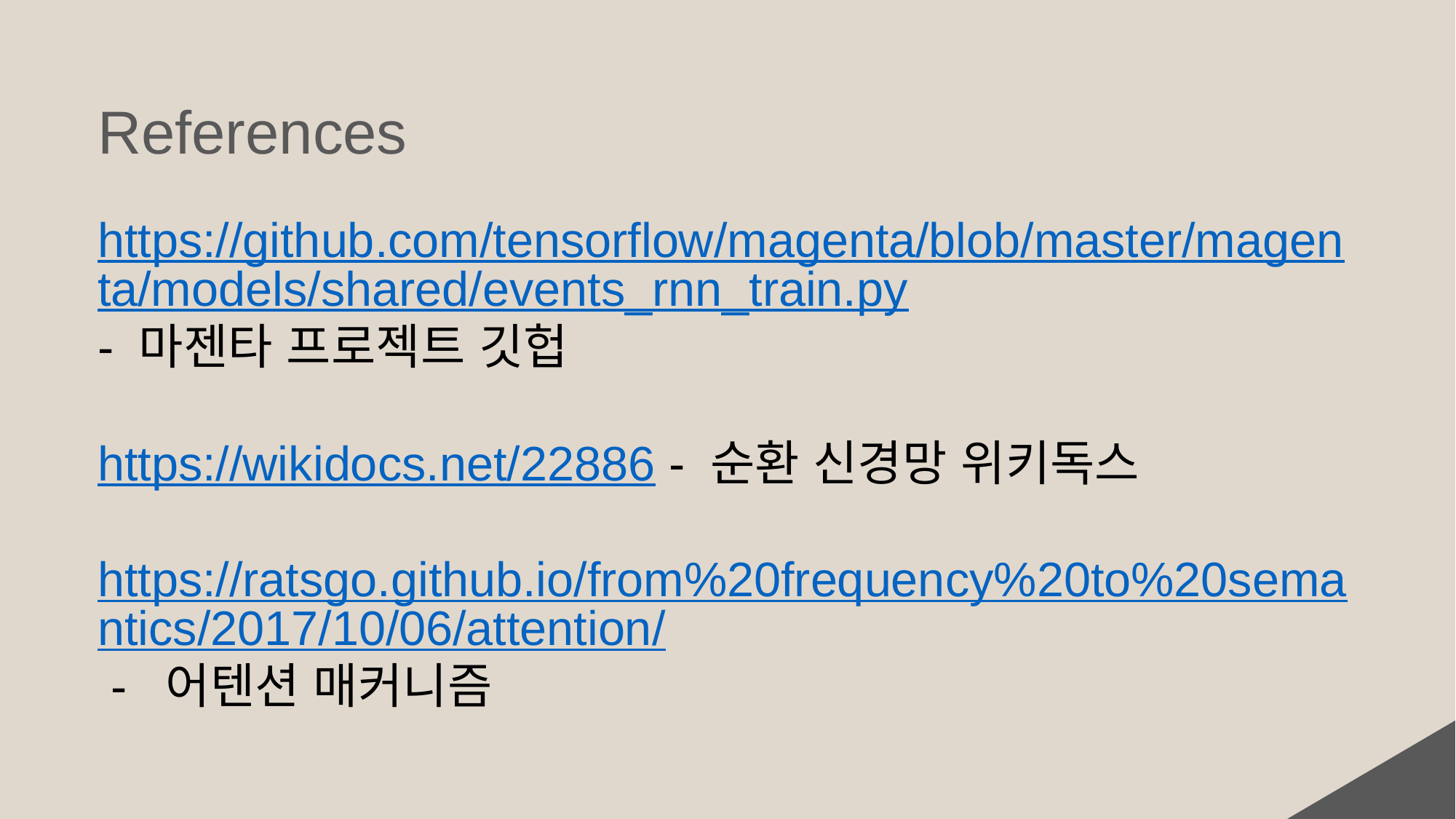

References
https://github.com/tensorflow/magenta/blob/master/magenta/models/shared/events_rnn_train.py
- 마젠타 프로젝트 깃헙

https://wikidocs.net/22886 - 순환 신경망 위키독스

https://ratsgo.github.io/from%20frequency%20to%20semantics/2017/10/06/attention/ -  어텐션 매커니즘